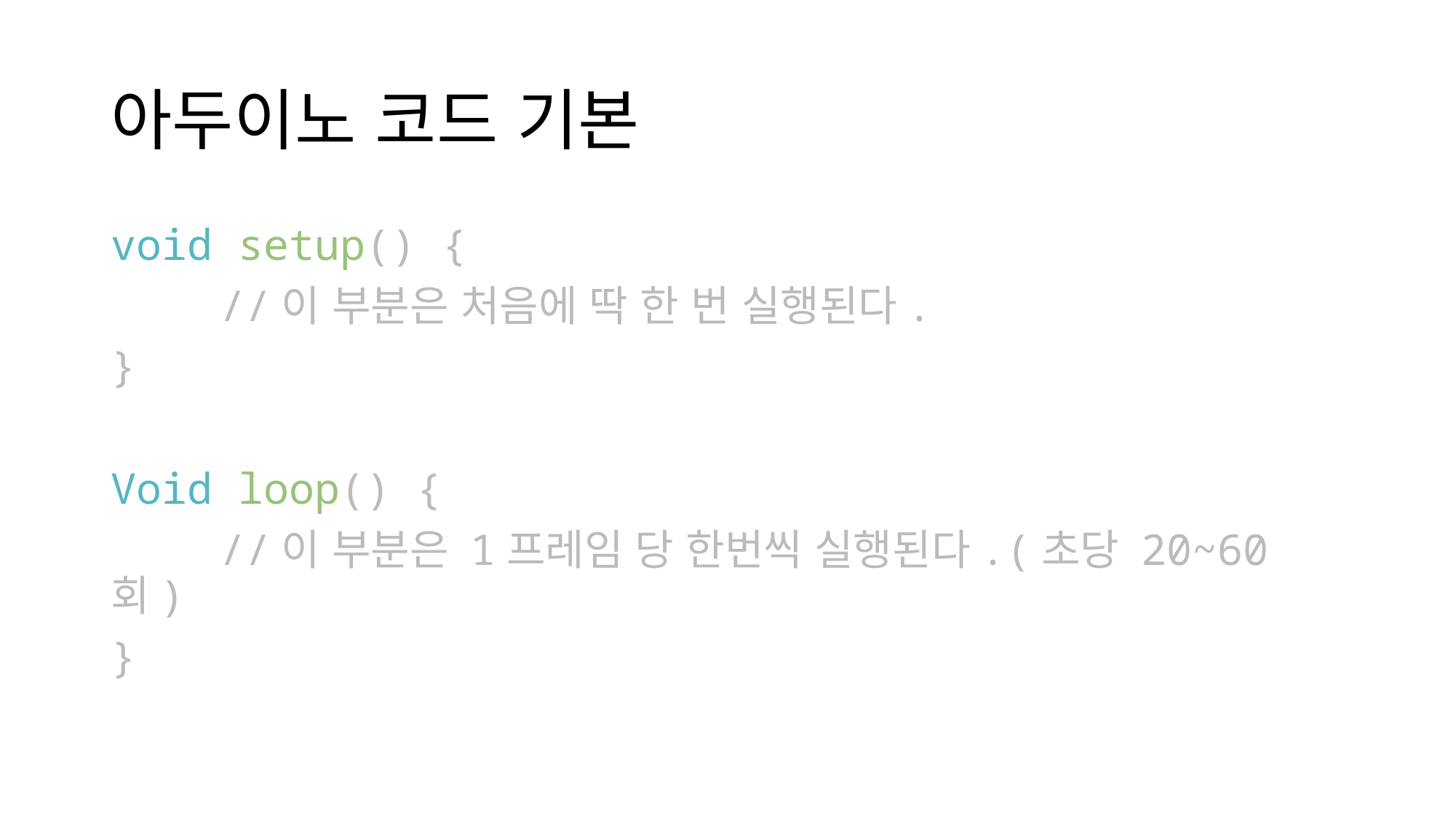

# 아두이노 코드 기본
void setup() {
	//이 부분은 처음에 딱 한 번 실행된다.
}

Void loop() {
	//이 부분은 1프레임 당 한번씩 실행된다.(초당 20~60회)
}